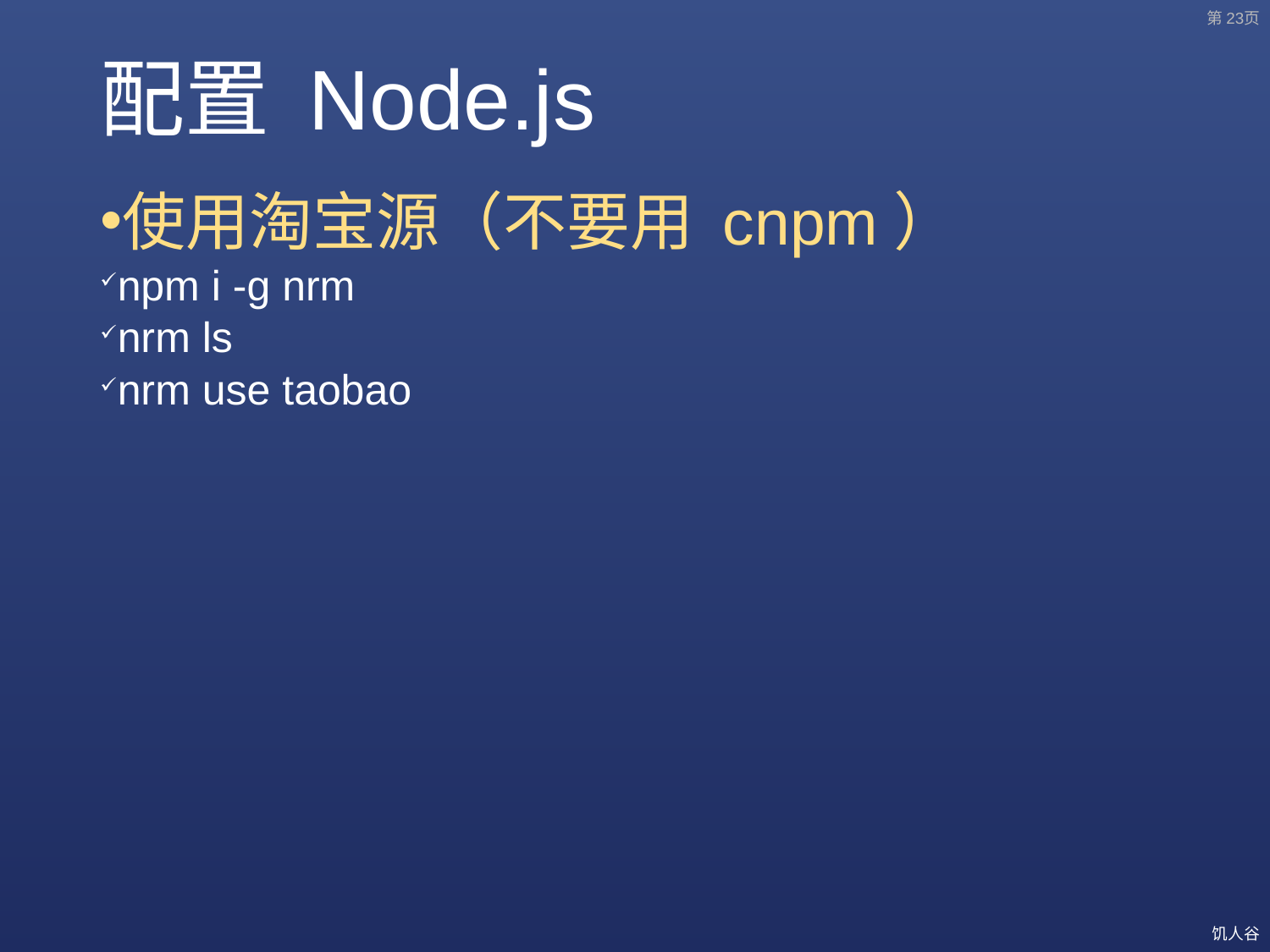

第23页
# 配置 Node.js
使用淘宝源（不要用 cnpm）
npm i -g nrm
nrm ls
nrm use taobao
饥人谷